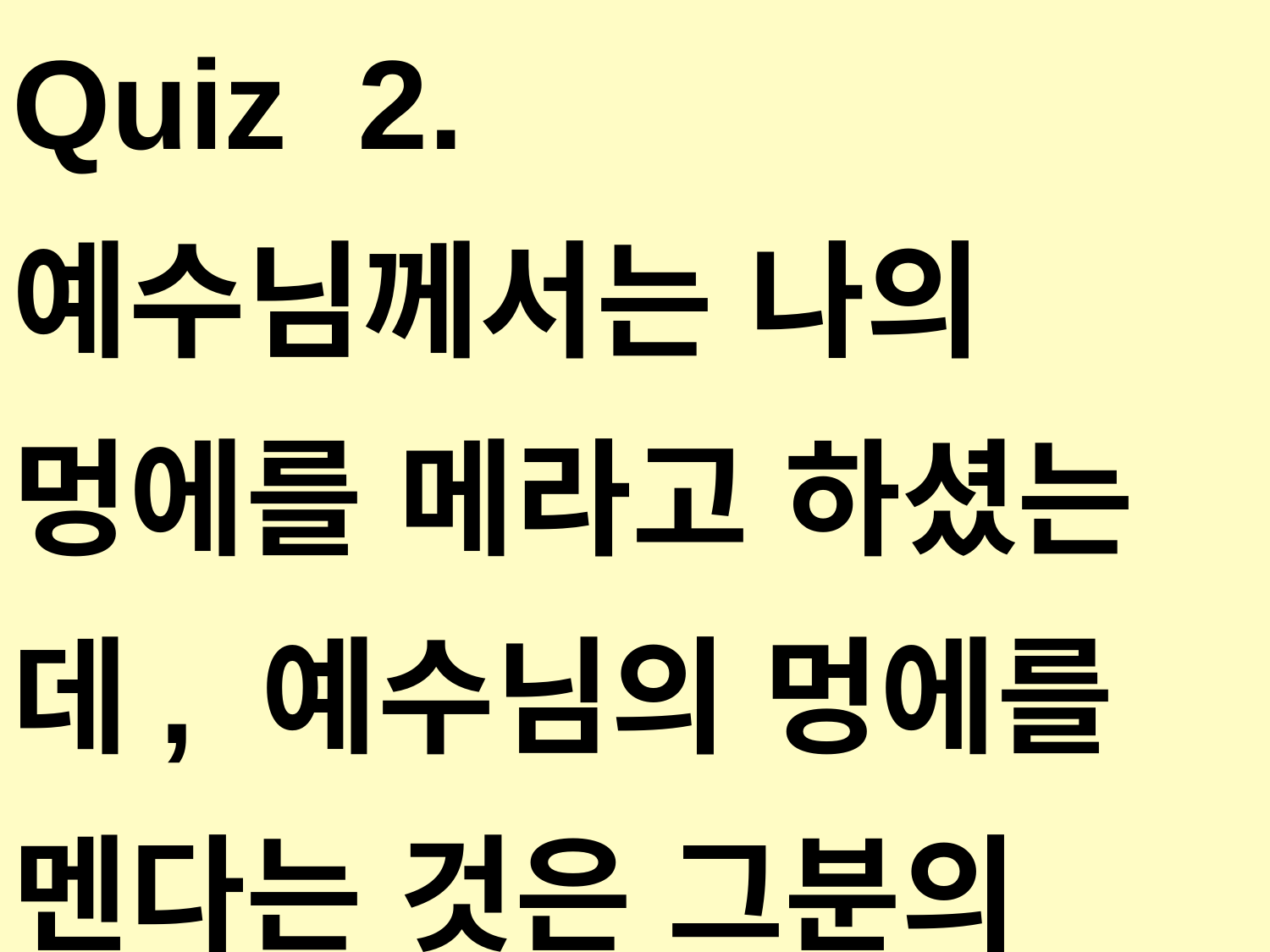

Quiz  2.
예수님께서는 나의 멍에를 메라고 하셨는데, 예수님의 멍에를 멘다는 것은 그분의 뜻에 맞게 일하며, 인간을 위한 그분의 고난과 수고에